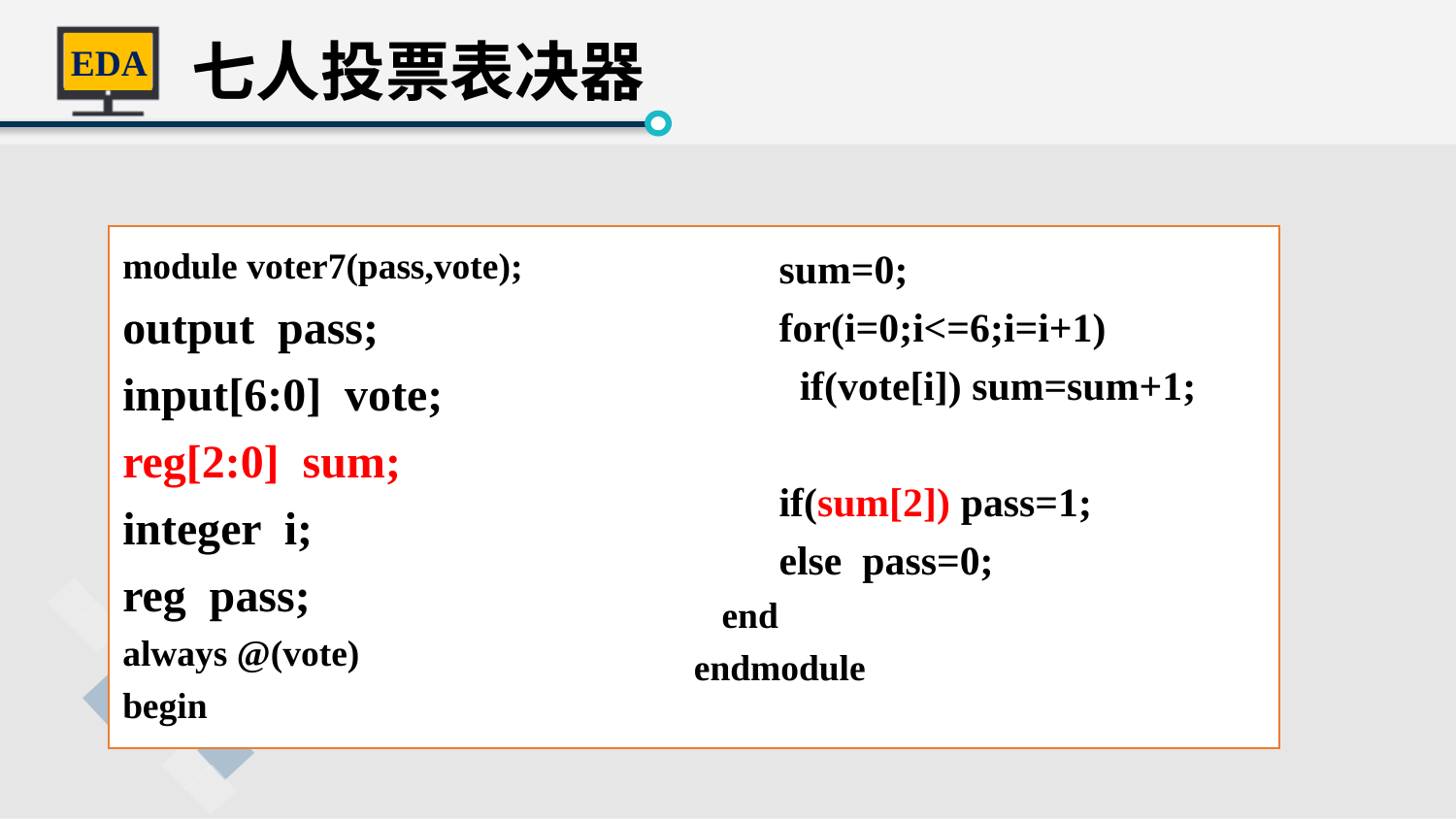

七人投票表决器
module voter7(pass,vote);
output  pass;
input[6:0]  vote;
reg[2:0]  sum;
integer  i;
reg  pass;
always @(vote)
begin
   sum=0;
   for(i=0;i<=6;i=i+1)
     if(vote[i]) sum=sum+1;

   if(sum[2]) pass=1;
   else  pass=0;
   end
endmodule